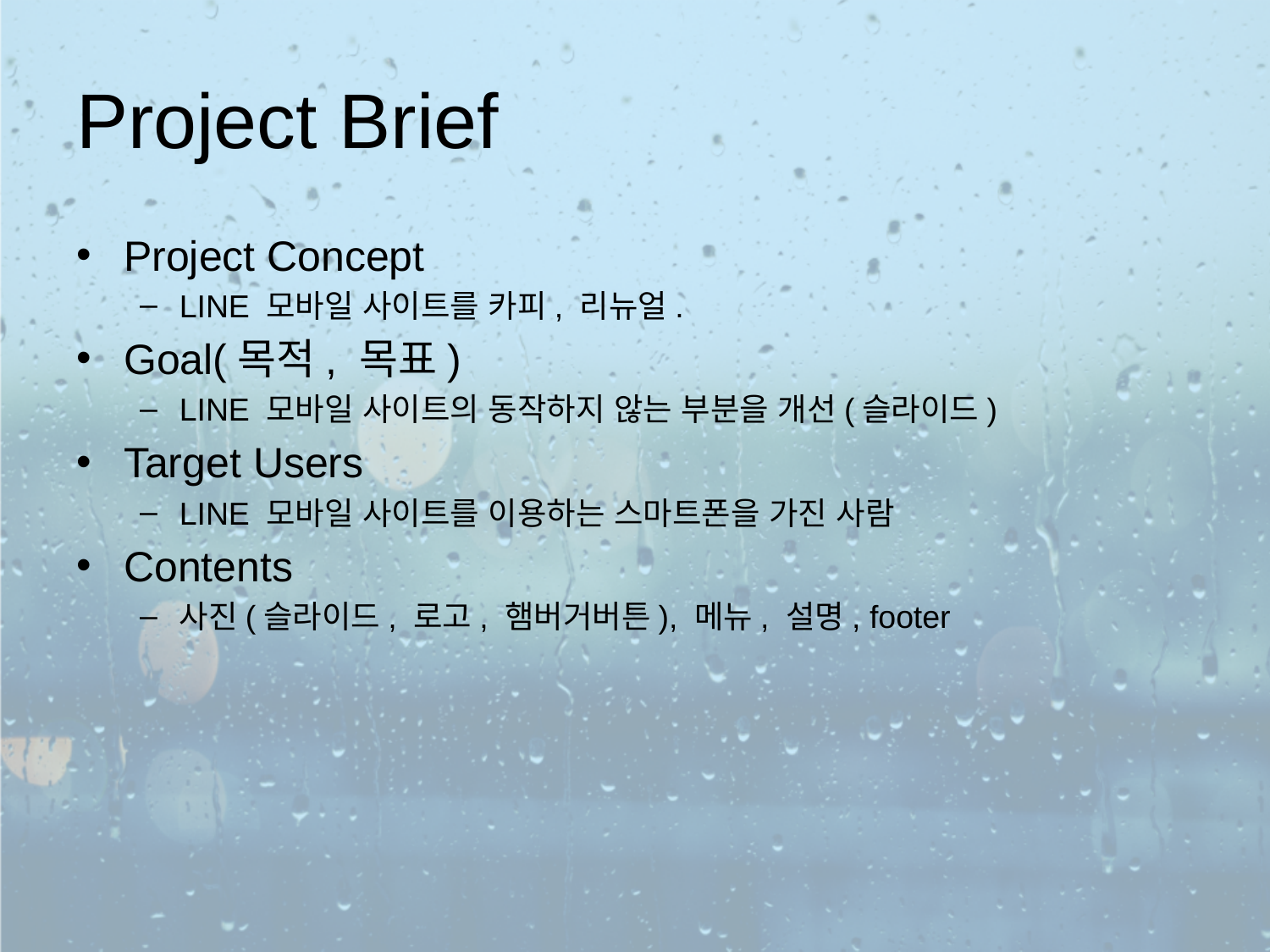

# Project Brief
Project Concept
LINE 모바일 사이트를 카피, 리뉴얼.
Goal(목적, 목표)
LINE 모바일 사이트의 동작하지 않는 부분을 개선(슬라이드)
Target Users
LINE 모바일 사이트를 이용하는 스마트폰을 가진 사람
Contents
사진(슬라이드, 로고, 햄버거버튼), 메뉴, 설명, footer